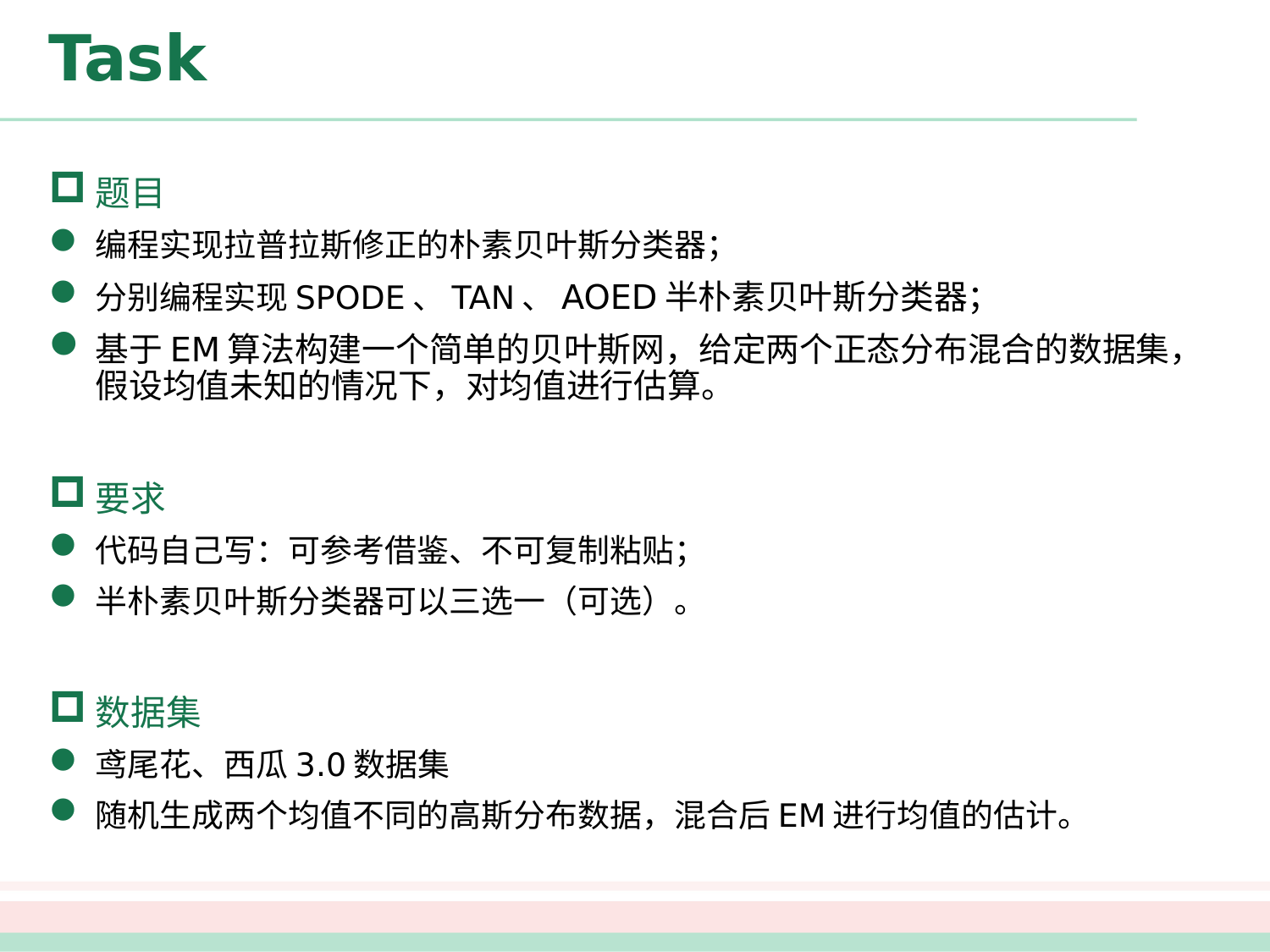

# Task
题目
编程实现拉普拉斯修正的朴素贝叶斯分类器；
分别编程实现SPODE、TAN、AOED半朴素贝叶斯分类器；
基于EM算法构建一个简单的贝叶斯网，给定两个正态分布混合的数据集，假设均值未知的情况下，对均值进行估算。

要求
代码自己写：可参考借鉴、不可复制粘贴；
半朴素贝叶斯分类器可以三选一（可选）。

数据集
鸢尾花、西瓜3.0数据集
随机生成两个均值不同的高斯分布数据，混合后EM进行均值的估计。